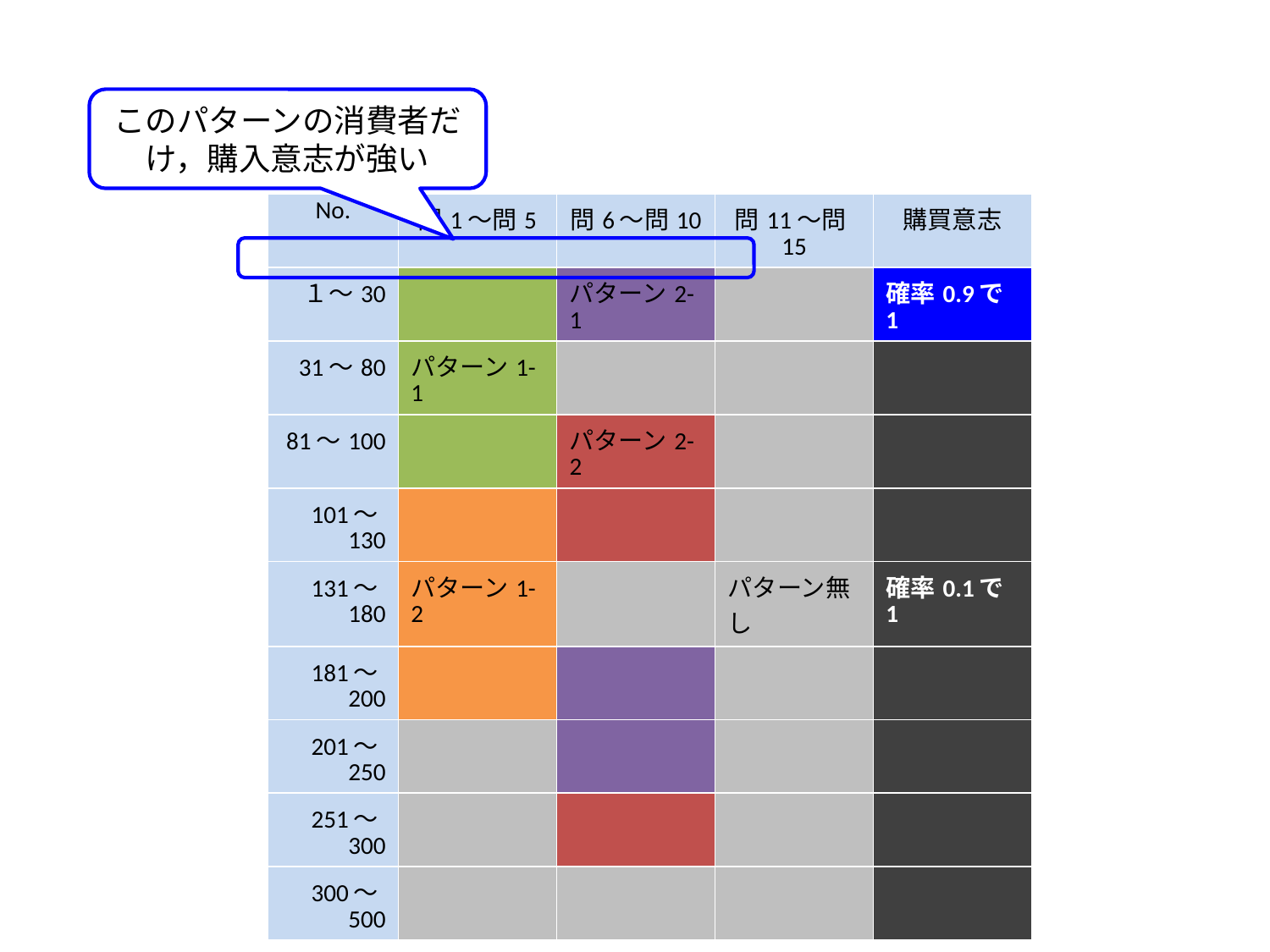

このパターンの消費者だけ，購入意志が強い
| No. | 問1～問5 | 問6～問10 | 問11～問15 | 購買意志 |
| --- | --- | --- | --- | --- |
| １～30 |  | パターン2-1 |  | 確率0.9で1 |
| 31～80 | パターン1-1 |  |  |  |
| 81～100 |  | パターン2-2 |  |  |
| 101～130 |  |  |  |  |
| 131～180 | パターン1-2 |  | パターン無し | 確率0.1で1 |
| 181～200 |  |  |  |  |
| 201～250 |  |  |  |  |
| 251～300 |  |  |  |  |
| 300～500 |  |  |  |  |